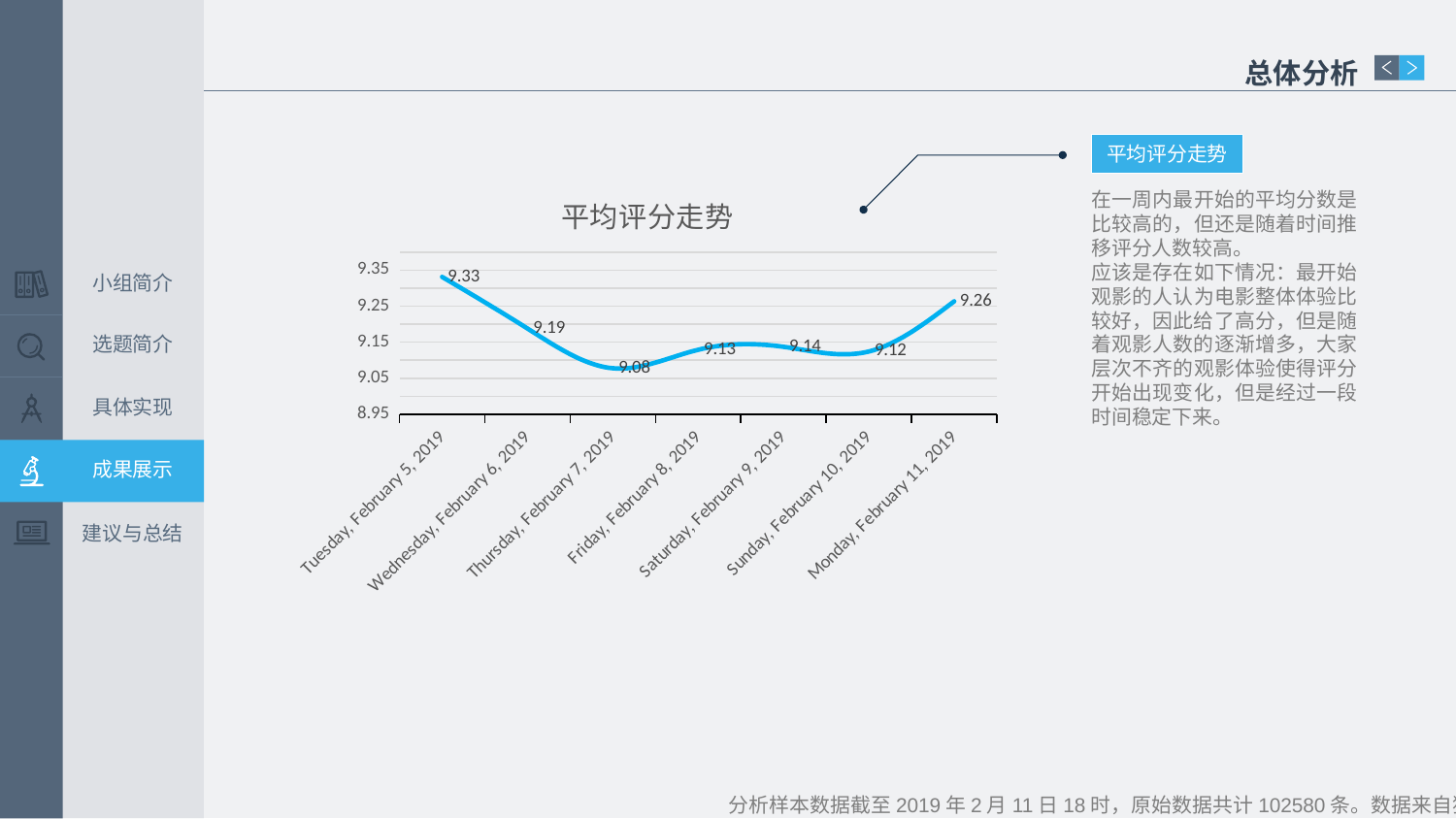

总体分析

平均评分走势

在一周内最开始的平均分数是比较高的，但还是随着时间推移评分人数较高。
应该是存在如下情况：最开始观影的人认为电影整体体验比较好，因此给了高分，但是随着观影人数的逐渐增多，大家层次不齐的观影体验使得评分开始出现变化，但是经过一段时间稳定下来。

### Chart: 平均评分走势

| Category | 平均评分 |
|---|---|
| 43501 | 9.331114038353663 |
| 43502 | 9.187884749151536 |
| 43503 | 9.07764941485632 |
| 43504 | 9.12896803057018 |
| 43505 | 9.137223103797227 |
| 43506 | 9.124182146791483 |
| 43507 | 9.263405683925477 |
小组简介

选题简介

具体实现

成果展示

建议与总结

分析样本数据截至2019年2月11日18时，原始数据共计102580条。数据来自猫眼。